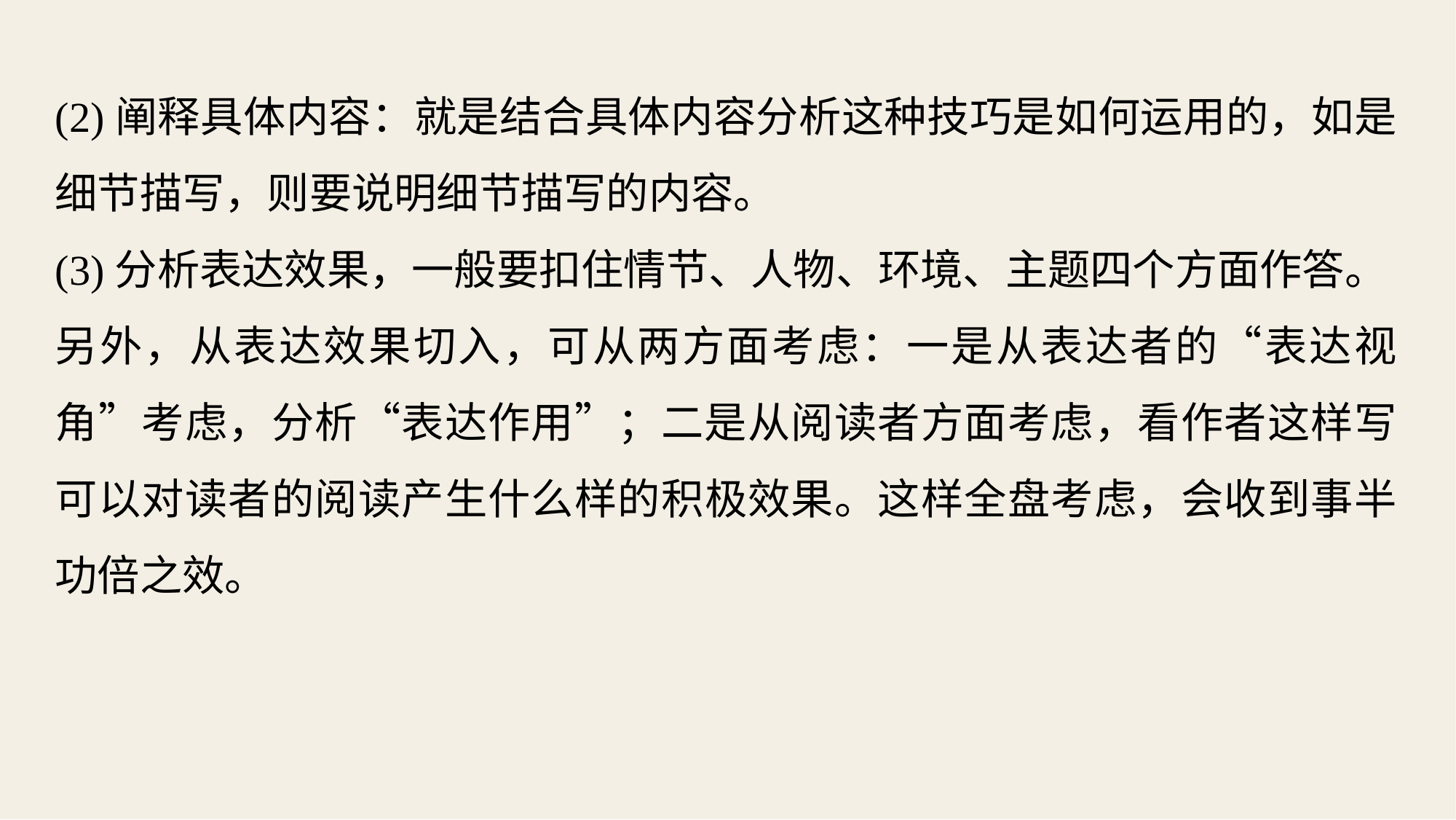

(2)阐释具体内容：就是结合具体内容分析这种技巧是如何运用的，如是细节描写，则要说明细节描写的内容。
(3)分析表达效果，一般要扣住情节、人物、环境、主题四个方面作答。
另外，从表达效果切入，可从两方面考虑：一是从表达者的“表达视角”考虑，分析“表达作用”；二是从阅读者方面考虑，看作者这样写可以对读者的阅读产生什么样的积极效果。这样全盘考虑，会收到事半功倍之效。